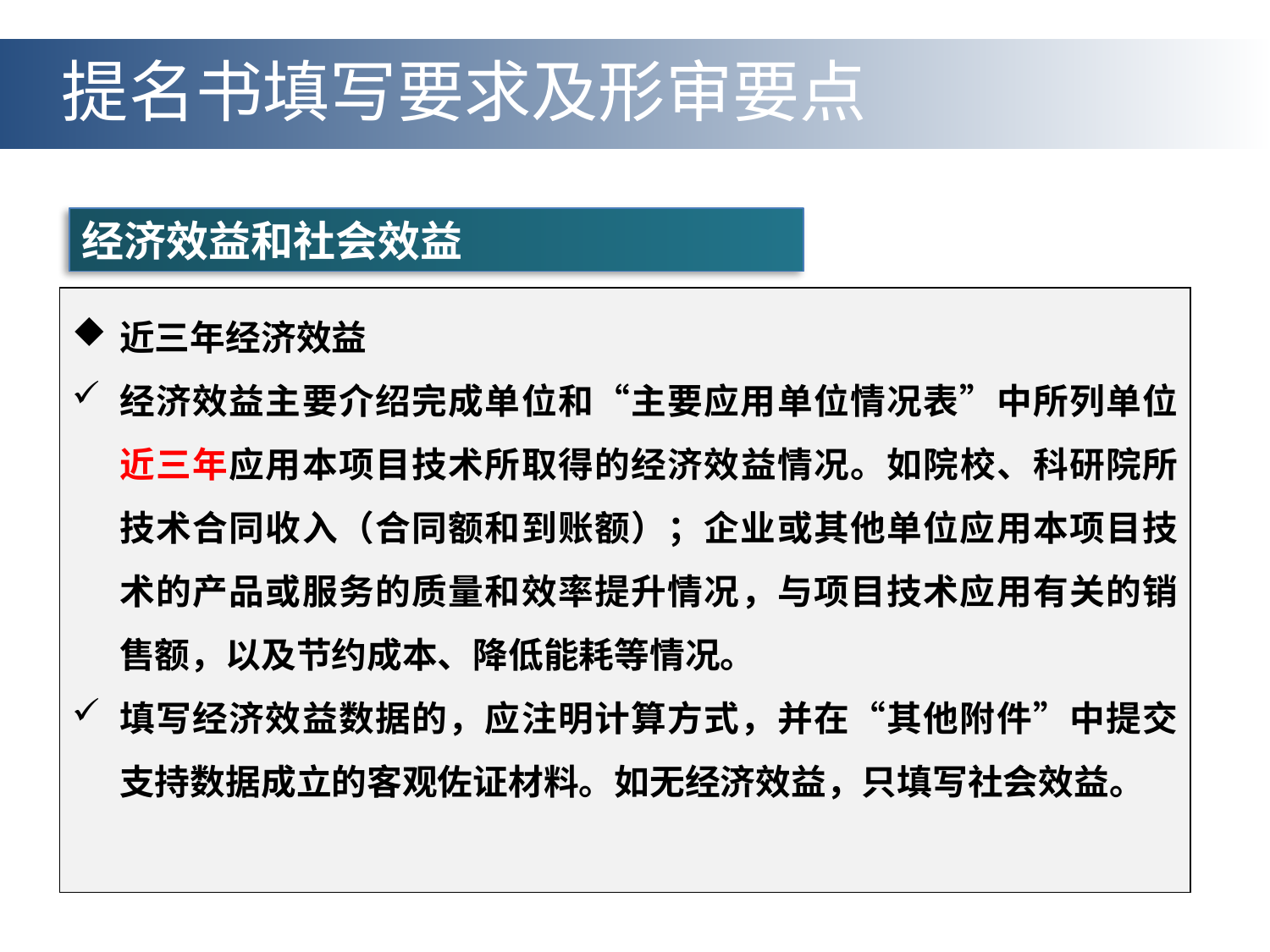

提名书填写要求及形审要点

经济效益和社会效益
近三年经济效益
经济效益主要介绍完成单位和“主要应用单位情况表”中所列单位近三年应用本项目技术所取得的经济效益情况。如院校、科研院所技术合同收入（合同额和到账额）；企业或其他单位应用本项目技术的产品或服务的质量和效率提升情况，与项目技术应用有关的销售额，以及节约成本、降低能耗等情况。
填写经济效益数据的，应注明计算方式，并在“其他附件”中提交支持数据成立的客观佐证材料。如无经济效益，只填写社会效益。